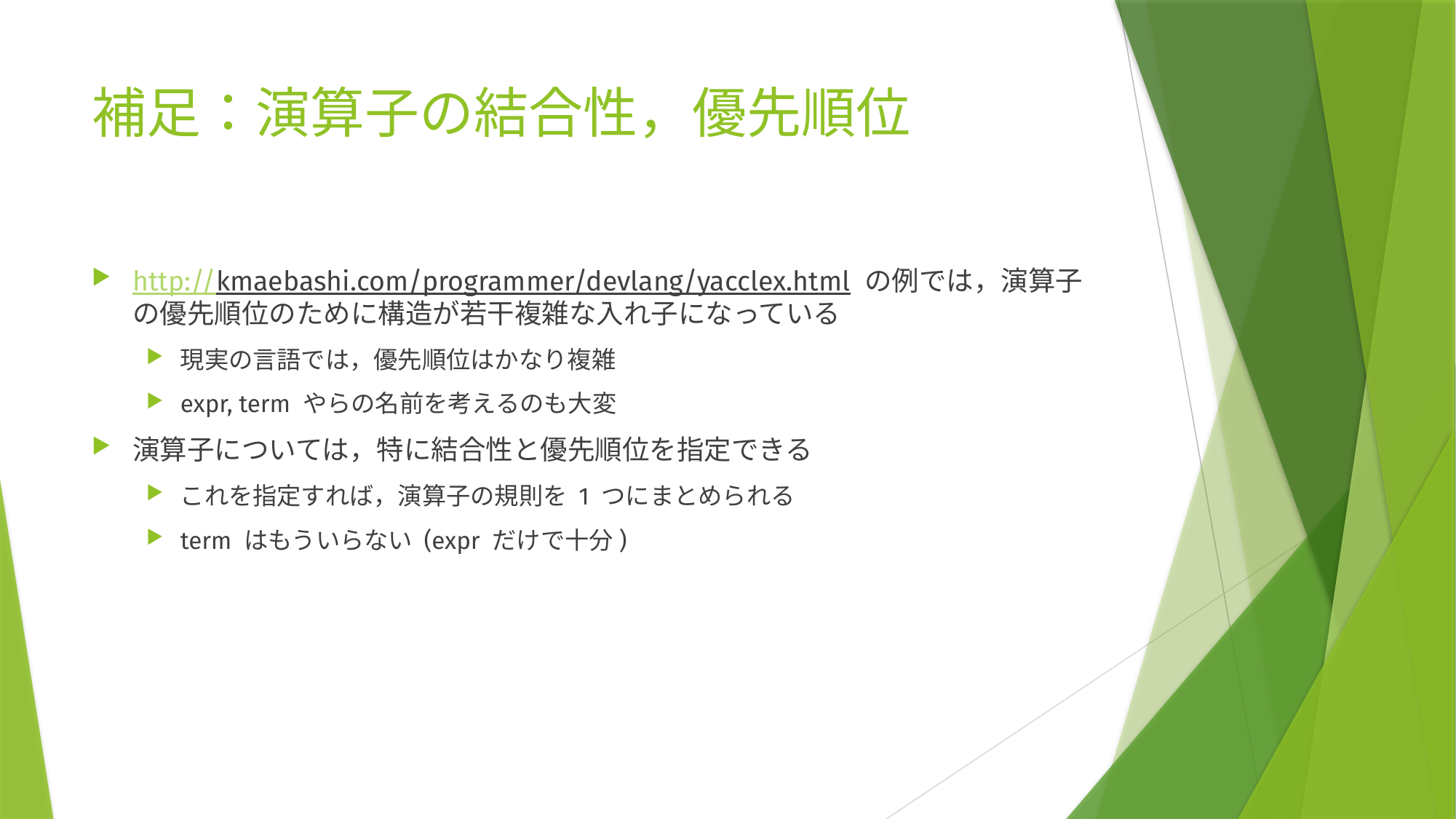

# 補足：演算子の結合性，優先順位
http://kmaebashi.com/programmer/devlang/yacclex.html の例では，演算子の優先順位のために構造が若干複雑な入れ子になっている
現実の言語では，優先順位はかなり複雑
expr, term やらの名前を考えるのも大変
演算子については，特に結合性と優先順位を指定できる
これを指定すれば，演算子の規則を 1 つにまとめられる
term はもういらない (expr だけで十分)